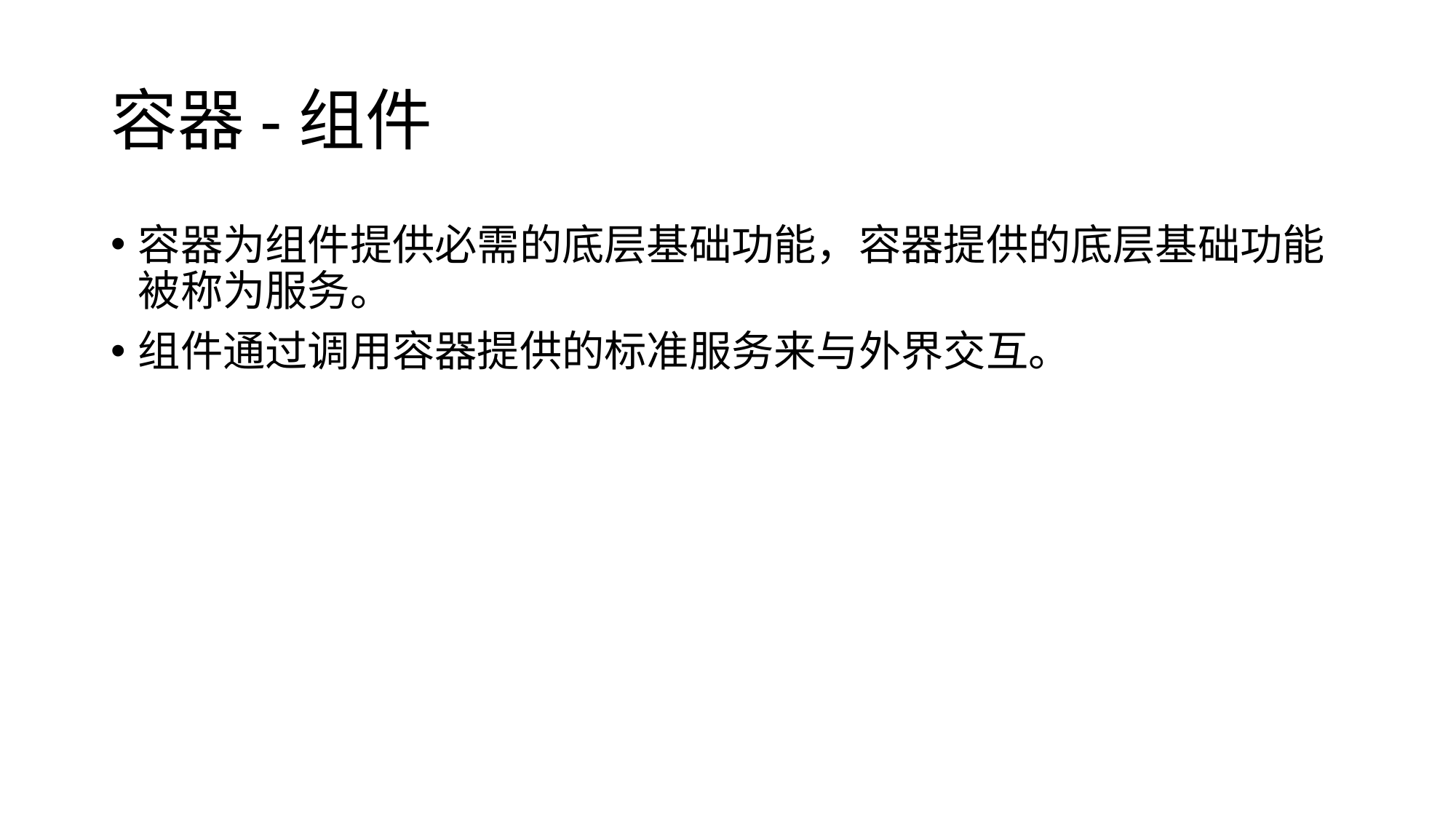

# 容器-组件
容器为组件提供必需的底层基础功能，容器提供的底层基础功能被称为服务。
组件通过调用容器提供的标准服务来与外界交互。